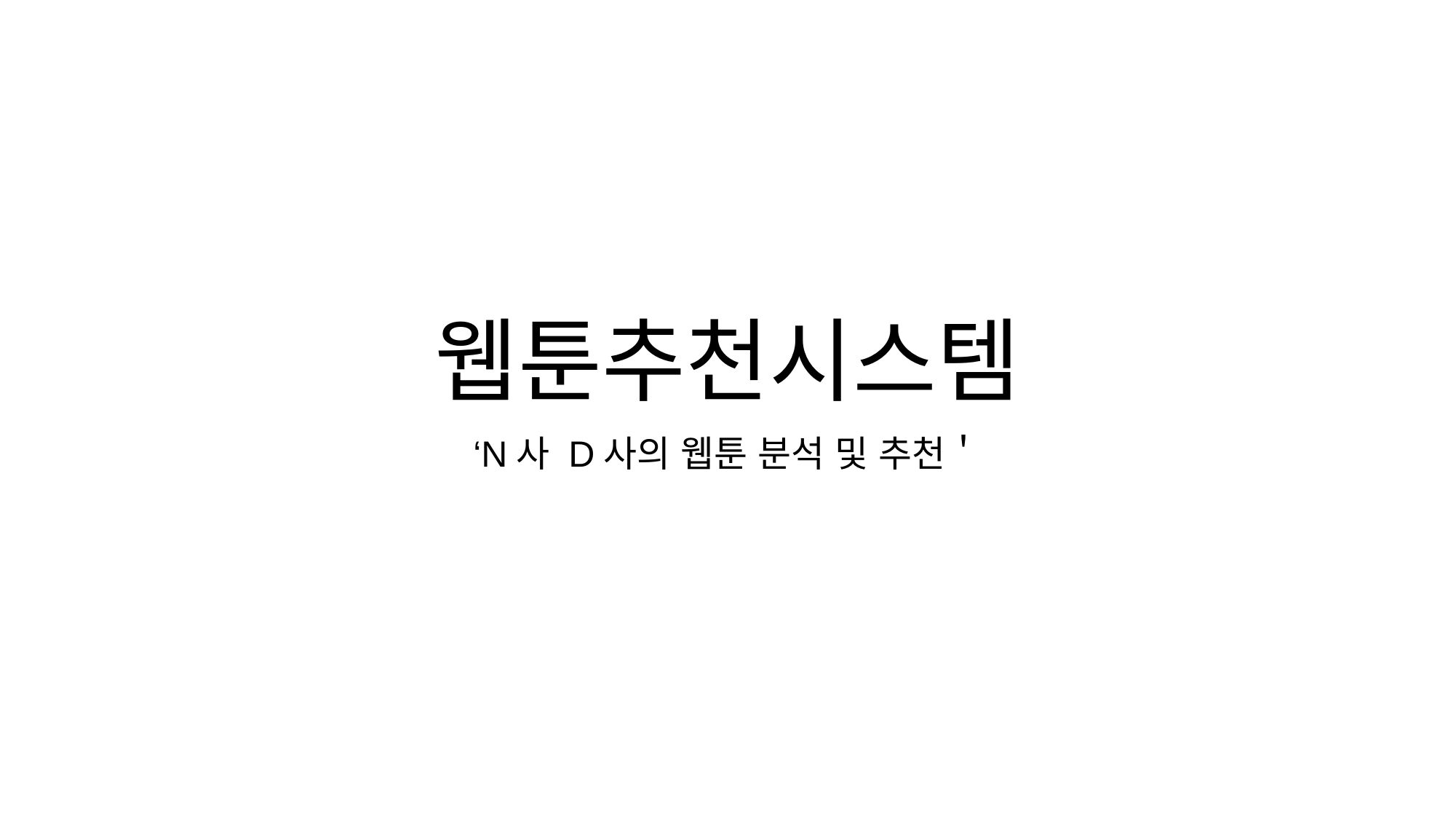

# 웹툰추천시스템
‘N사 D사의 웹툰 분석 및 추천＇